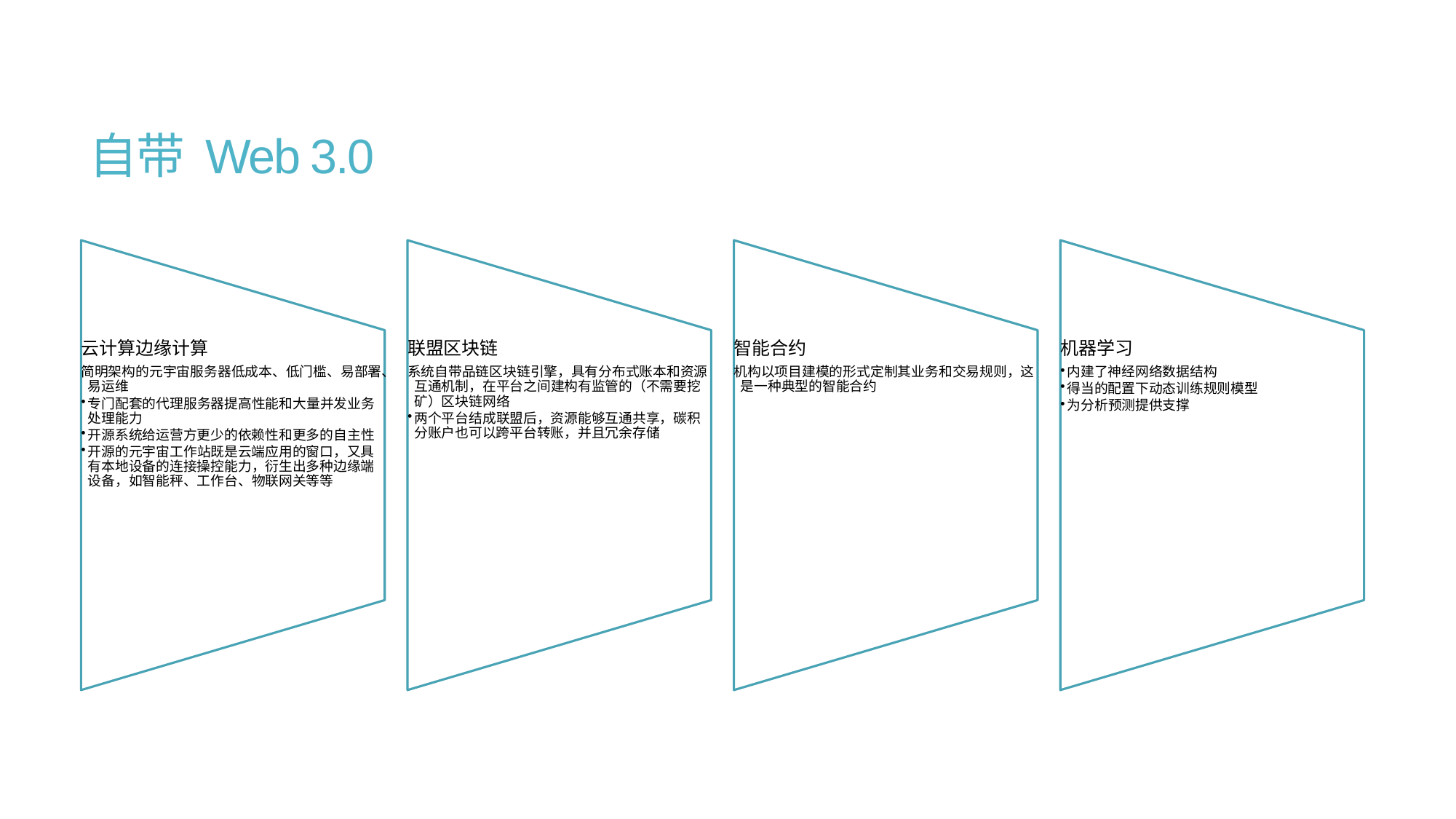

# 自带 Web 3.0
云计算边缘计算
简明架构的元宇宙服务器低成本、低门槛、易部署、易运维
专门配套的代理服务器提高性能和大量并发业务处理能力
开源系统给运营方更少的依赖性和更多的自主性
开源的元宇宙工作站既是云端应用的窗口，又具有本地设备的连接操控能力，衍生出多种边缘端设备，如智能秤、工作台、物联网关等等

联盟区块链
系统自带品链区块链引擎，具有分布式账本和资源互通机制，在平台之间建构有监管的（不需要挖矿）区块链网络
两个平台结成联盟后，资源能够互通共享，碳积分账户也可以跨平台转账，并且冗余存储
智能合约
机构以项目建模的形式定制其业务和交易规则，这是一种典型的智能合约
机器学习
内建了神经网络数据结构
得当的配置下动态训练规则模型
为分析预测提供支撑